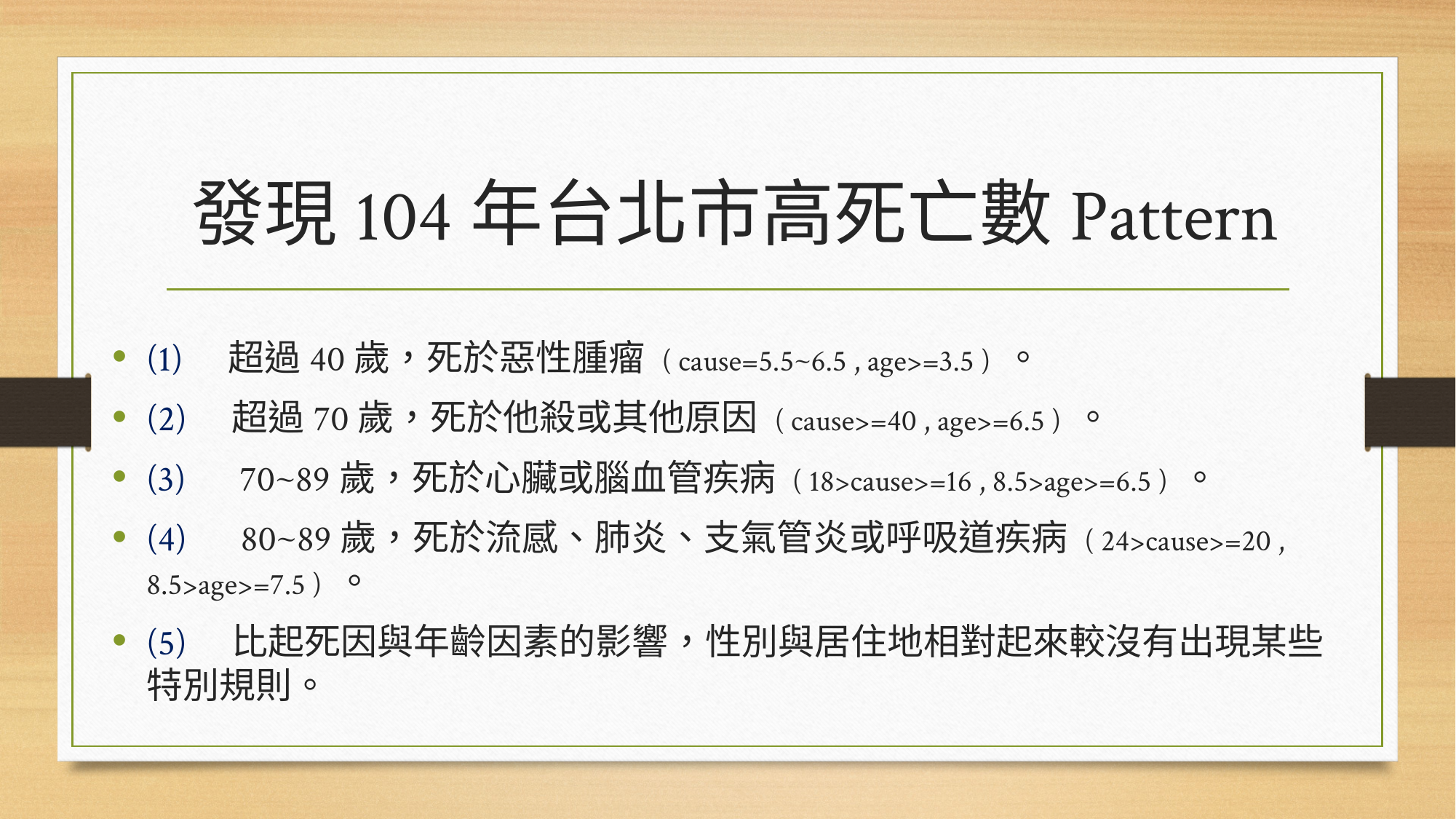

# 發現104年台北市高死亡數Pattern
(1)　超過40歲，死於惡性腫瘤 ( cause=5.5~6.5 , age>=3.5 ) 。
(2)　超過70歲，死於他殺或其他原因 ( cause>=40 , age>=6.5 ) 。
(3)　70~89歲，死於心臟或腦血管疾病 ( 18>cause>=16 , 8.5>age>=6.5 ) 。
(4)　80~89歲，死於流感、肺炎、支氣管炎或呼吸道疾病 ( 24>cause>=20 , 8.5>age>=7.5 ) 。
(5)　比起死因與年齡因素的影響，性別與居住地相對起來較沒有出現某些特別規則。